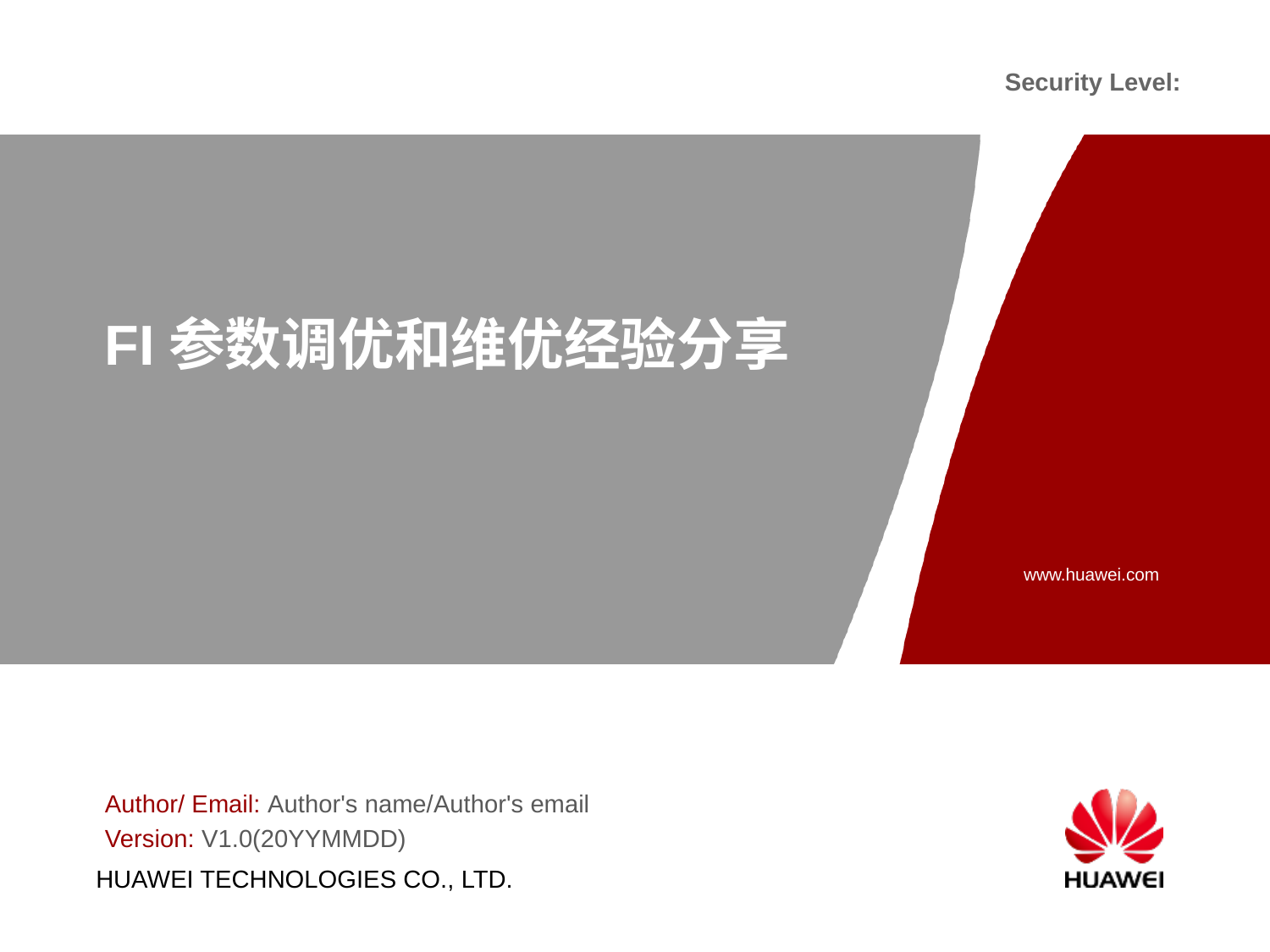

# FI参数调优和维优经验分享
Author/ Email: Author's name/Author's email
Version: V1.0(20YYMMDD)